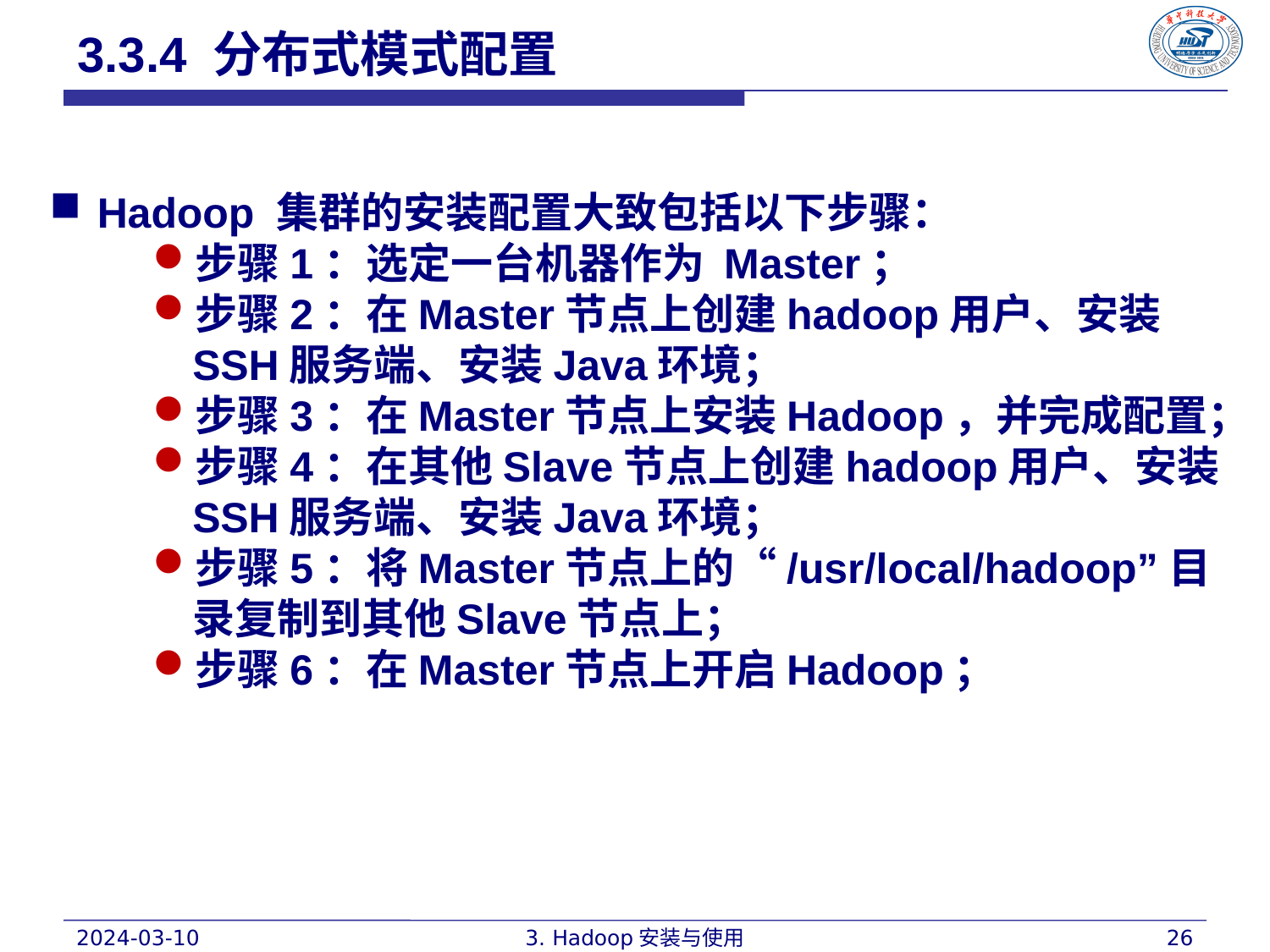

3.3.4 分布式模式配置
Hadoop 集群的安装配置大致包括以下步骤：
步骤1：选定一台机器作为 Master；
步骤2：在Master节点上创建hadoop用户、安装SSH服务端、安装Java环境；
步骤3：在Master节点上安装Hadoop，并完成配置；
步骤4：在其他Slave节点上创建hadoop用户、安装SSH服务端、安装Java环境；
步骤5：将Master节点上的“/usr/local/hadoop”目录复制到其他Slave节点上；
步骤6：在Master节点上开启Hadoop；
2024-03-10
3. Hadoop安装与使用
26